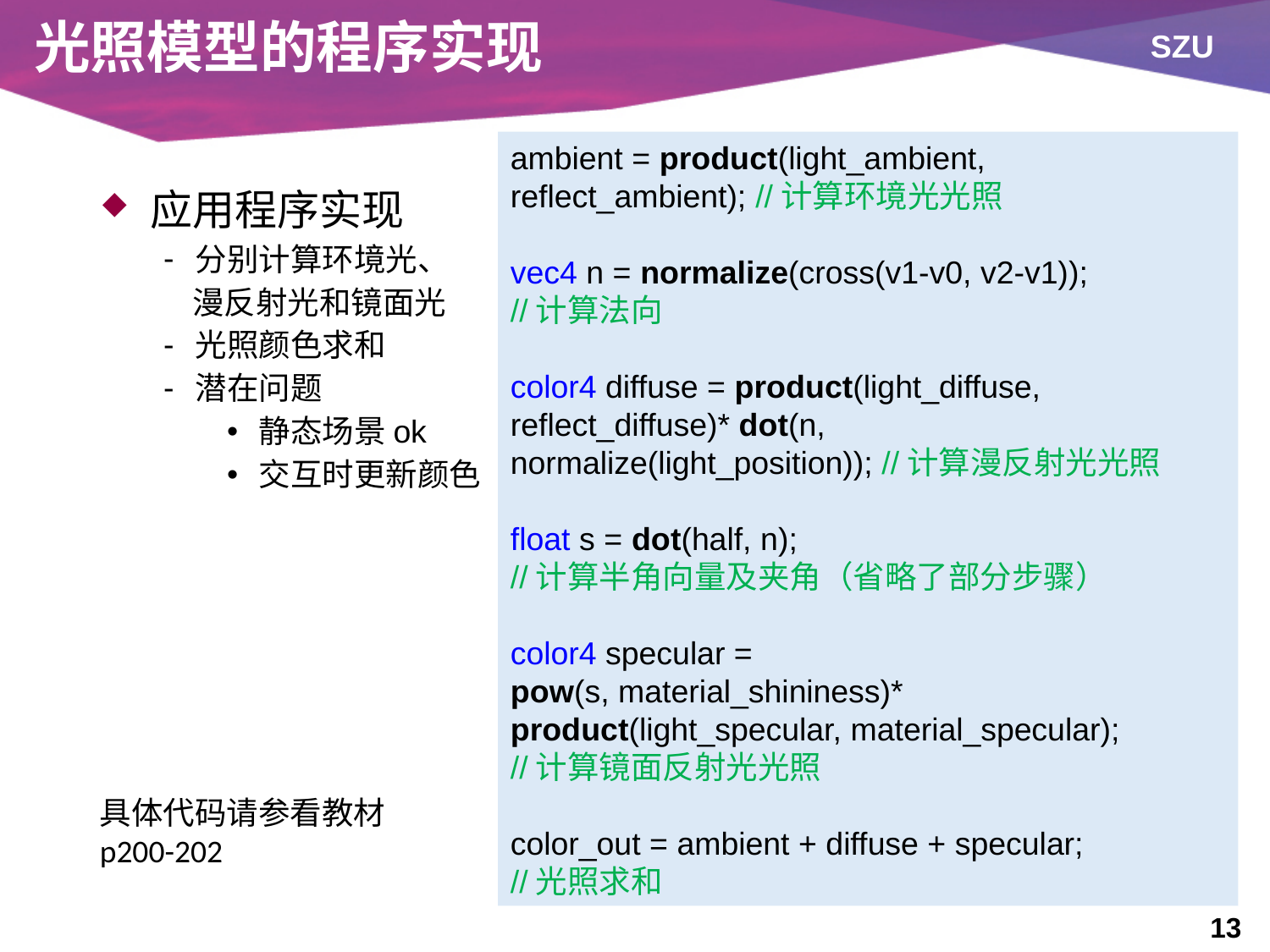

# 光照模型的程序实现
ambient = product(light_ambient, reflect_ambient); //计算环境光光照

vec4 n = normalize(cross(v1-v0, v2-v1));
//计算法向

color4 diffuse = product(light_diffuse, reflect_diffuse)* dot(n, normalize(light_position)); //计算漫反射光光照

float s = dot(half, n);
//计算半角向量及夹角（省略了部分步骤）

color4 specular =
pow(s, material_shininess)* product(light_specular, material_specular);
//计算镜面反射光光照

color_out = ambient + diffuse + specular;
//光照求和
应用程序实现
分别计算环境光、
   漫反射光和镜面光
光照颜色求和
潜在问题
静态场景ok
交互时更新颜色

具体代码请参看教材p200-202
13